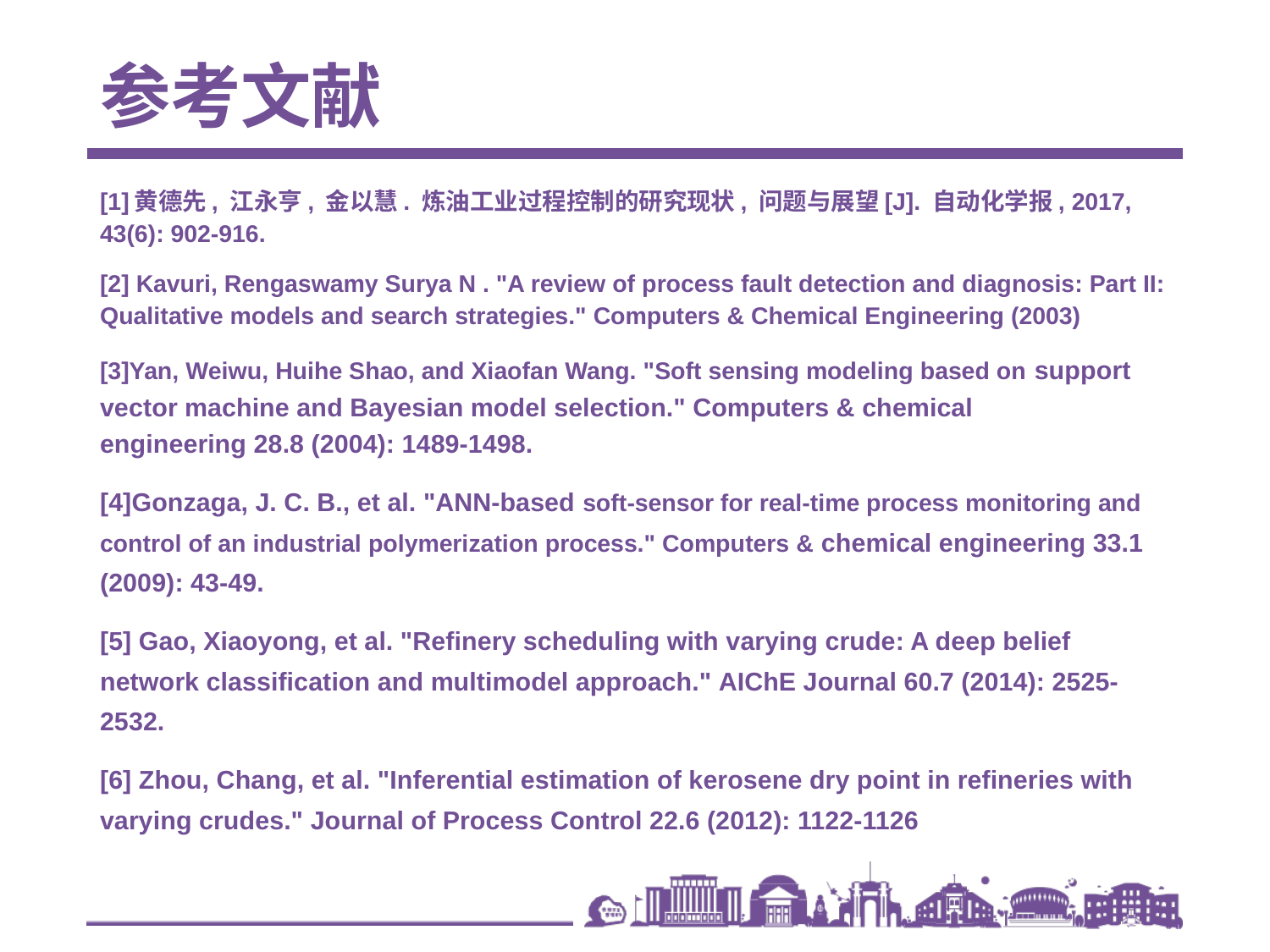

# 参考文献
[1]黄德先, 江永亨, 金以慧. 炼油工业过程控制的研究现状, 问题与展望[J]. 自动化学报, 2017, 43(6): 902-916.
[2] Kavuri, Rengaswamy Surya N . "A review of process fault detection and diagnosis: Part II: Qualitative models and search strategies." Computers & Chemical Engineering (2003)
[3]Yan, Weiwu, Huihe Shao, and Xiaofan Wang. "Soft sensing modeling based on support vector machine and Bayesian model selection." Computers & chemical engineering 28.8 (2004): 1489-1498.
[4]Gonzaga, J. C. B., et al. "ANN-based soft-sensor for real-time process monitoring and control of an industrial polymerization process." Computers & chemical engineering 33.1 (2009): 43-49.
[5] Gao, Xiaoyong, et al. "Refinery scheduling with varying crude: A deep belief network classification and multimodel approach." AIChE Journal 60.7 (2014): 2525-2532.
[6] Zhou, Chang, et al. "Inferential estimation of kerosene dry point in refineries with varying crudes." Journal of Process Control 22.6 (2012): 1122-1126